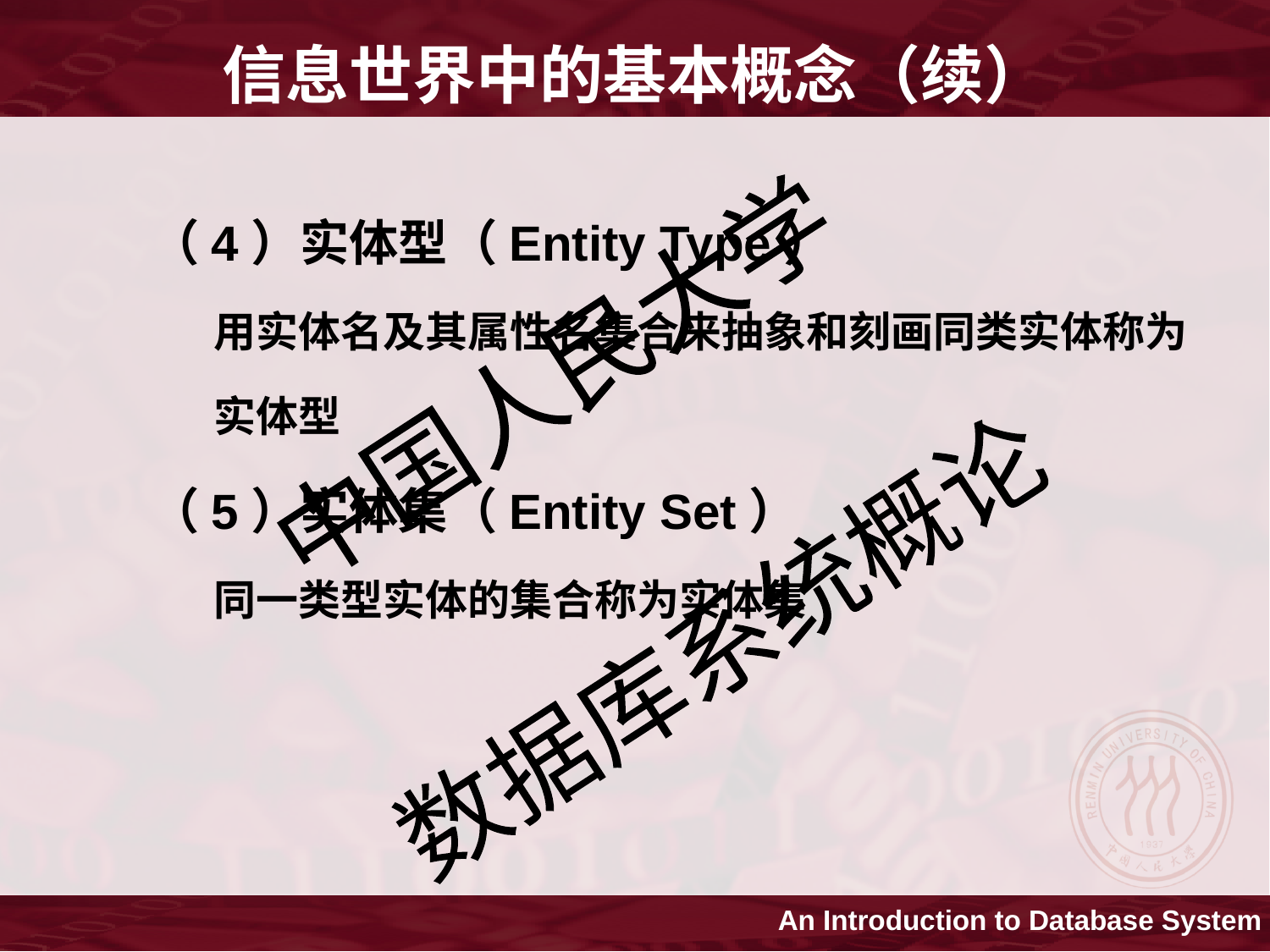

# 信息世界中的基本概念（续）
（4）实体型（Entity Type）
用实体名及其属性名集合来抽象和刻画同类实体称为
实体型
（5）实体集（Entity Set）
同一类型实体的集合称为实体集